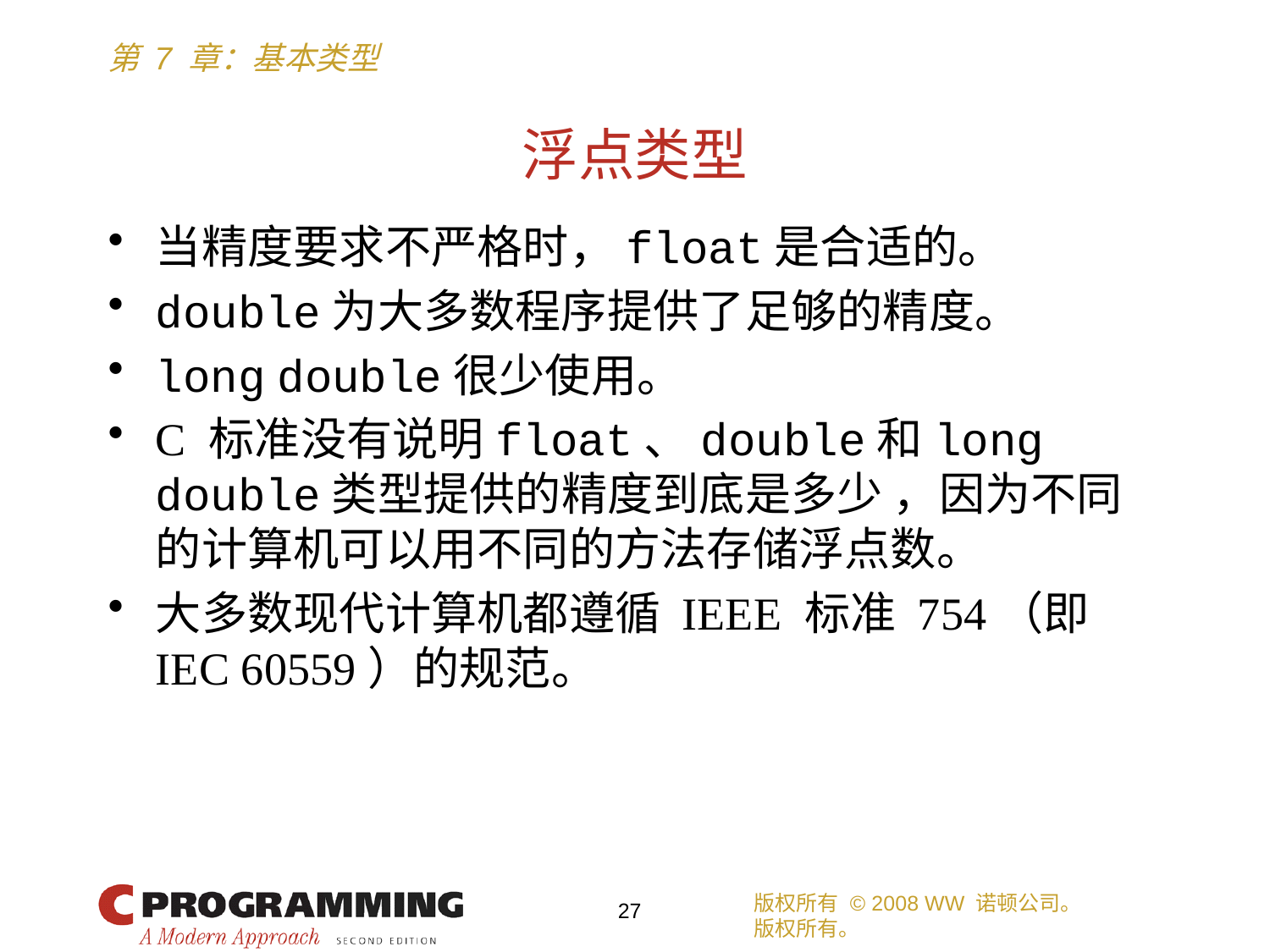

# 浮点类型
当精度要求不严格时，float是合适的。
double为大多数程序提供了足够的精度。
long double很少使用。
C 标准没有说明float、double和long double类型提供的精度到底是多少 ，因为不同的计算机可以用不同的方法存储浮点数。
大多数现代计算机都遵循 IEEE 标准 754（即IEC 60559）的规范。
版权所有 © 2008 WW 诺顿公司。
版权所有。
27